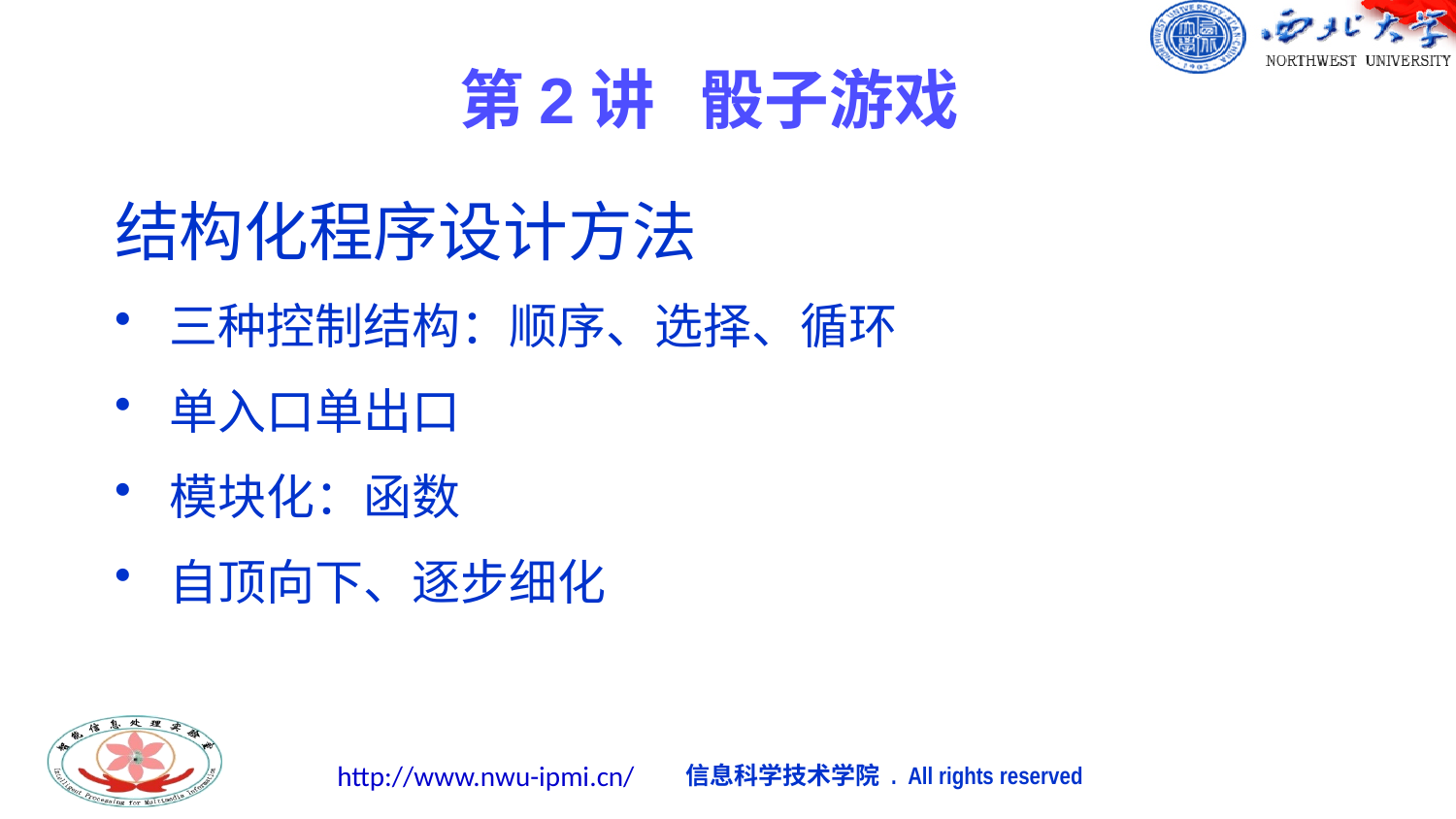

第2讲   骰子游戏
结构化程序设计方法
三种控制结构：顺序、选择、循环
单入口单出口
模块化：函数
自顶向下、逐步细化